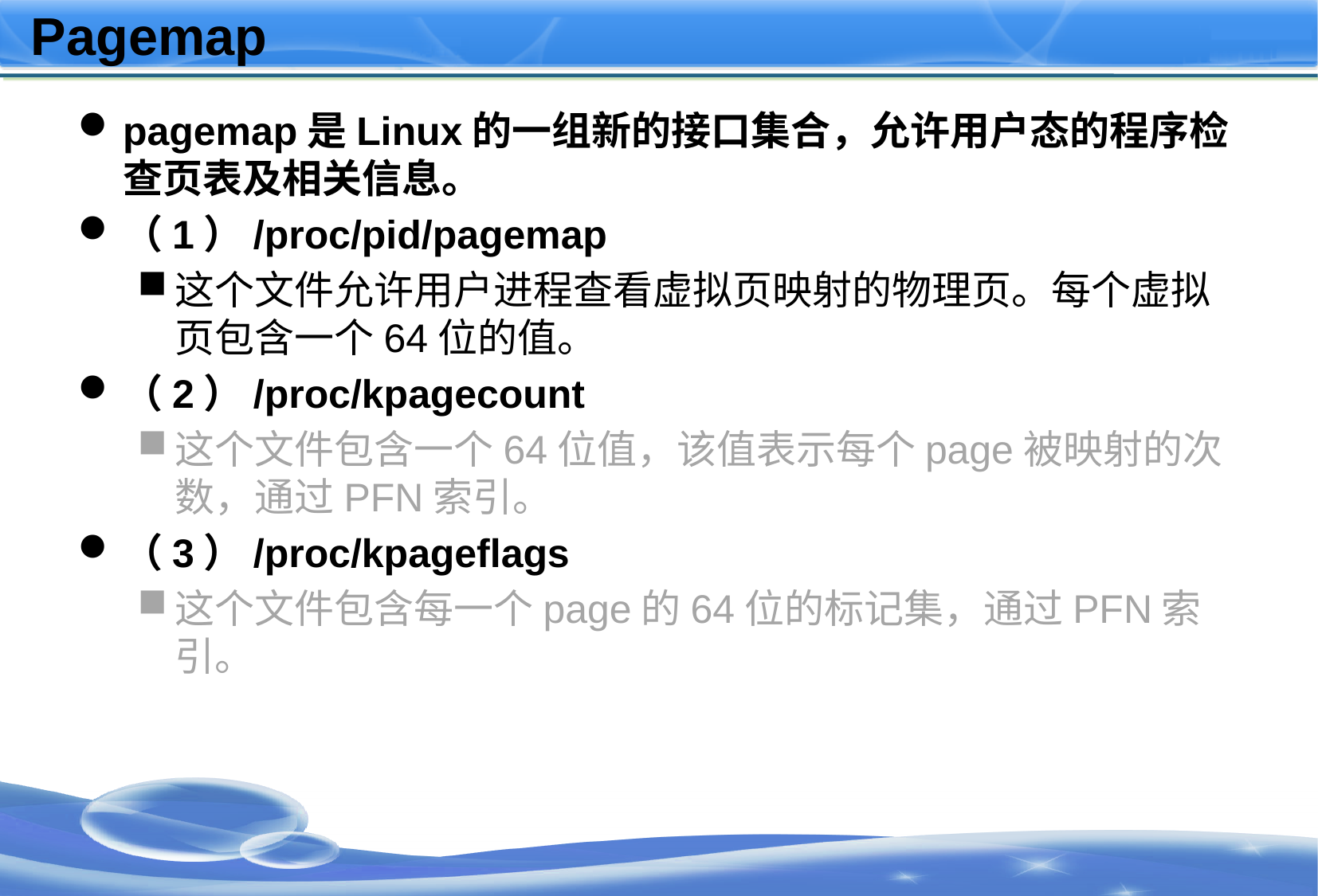

# Pagemap
pagemap是Linux的一组新的接口集合，允许用户态的程序检查页表及相关信息。
（1）/proc/pid/pagemap
这个文件允许用户进程查看虚拟页映射的物理页。每个虚拟页包含一个64位的值。
（2）/proc/kpagecount
这个文件包含一个64位值，该值表示每个page被映射的次数，通过PFN索引。
（3）/proc/kpageflags
这个文件包含每一个page的64位的标记集，通过PFN索引。